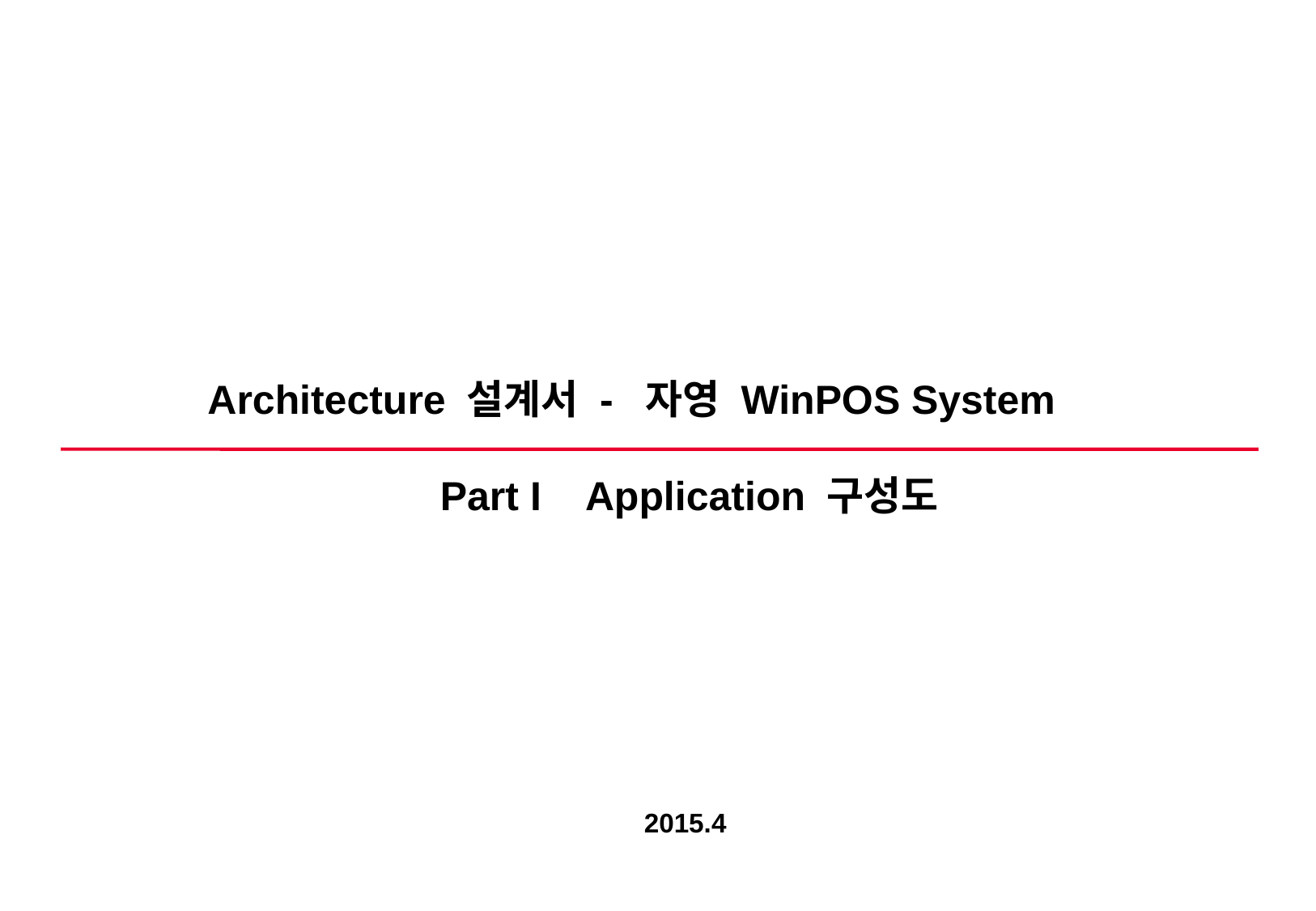

# Architecture 설계서 -  자영 WinPOS System
Part I    Application 구성도
2015.4